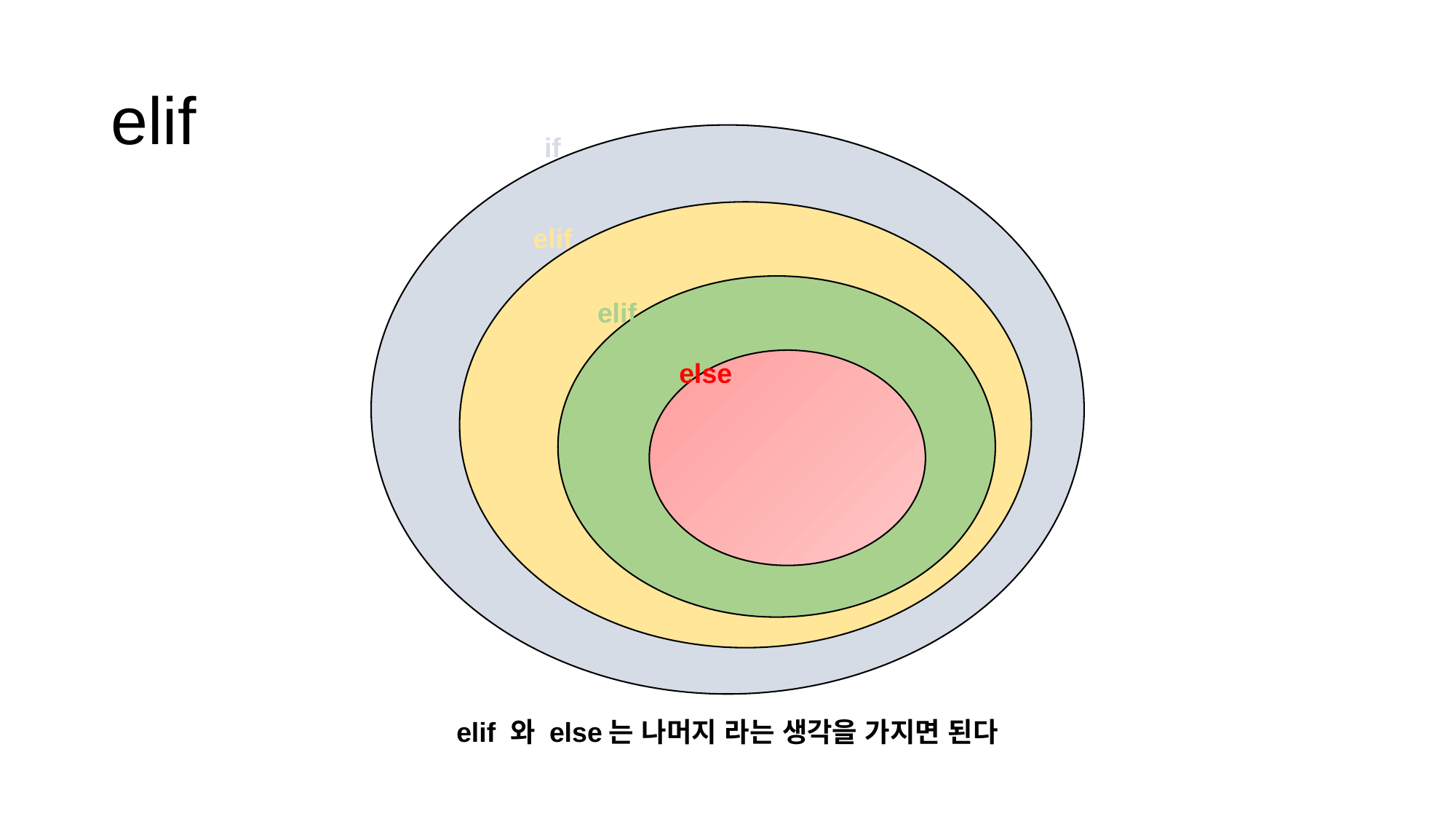

# elif

if

elif

elif

else
elif 와 else는 나머지 라는 생각을 가지면 된다